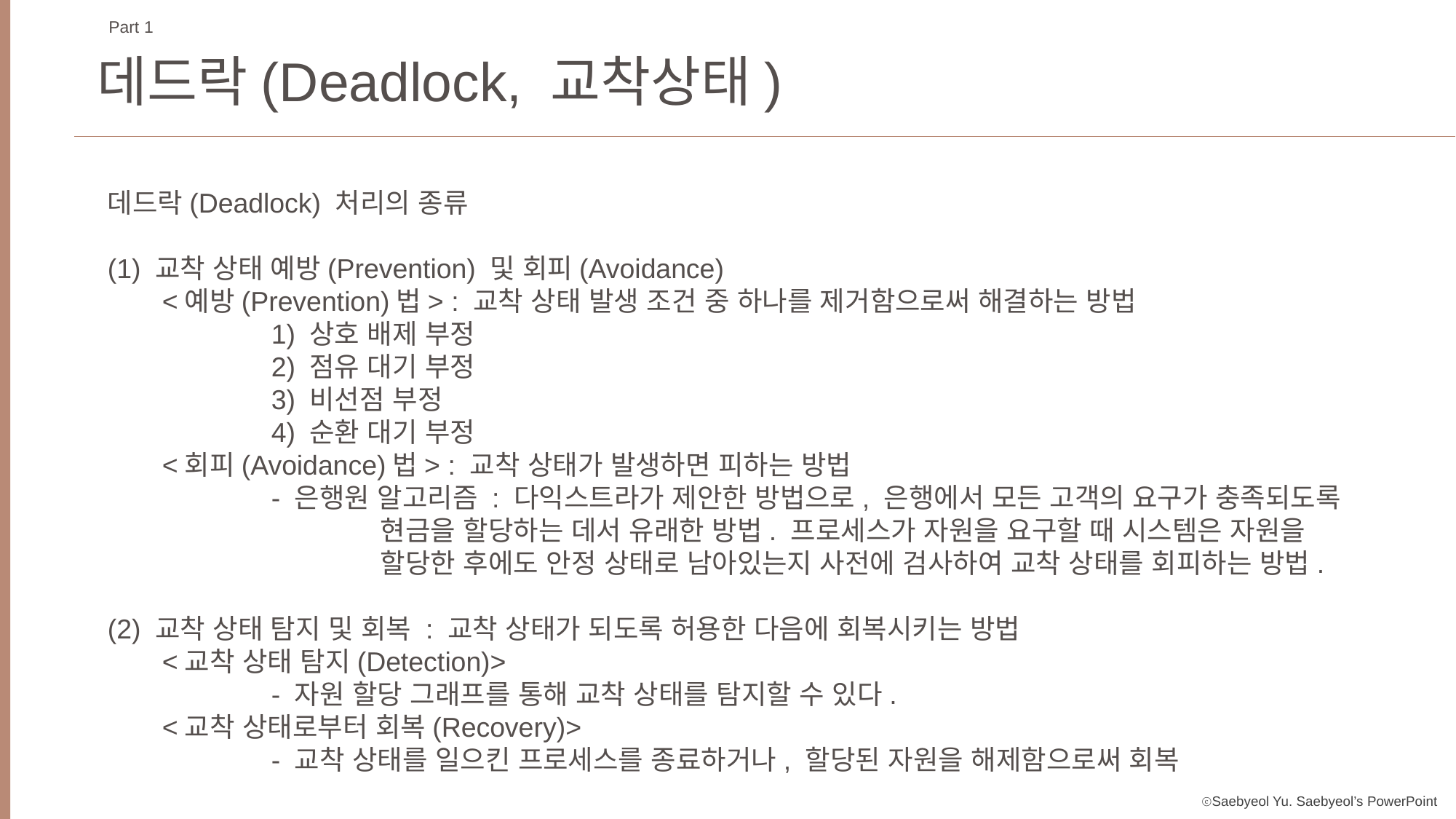

Part 1
데드락(Deadlock, 교착상태)
데드락(Deadlock) 처리의 종류

(1) 교착 상태 예방(Prevention) 및 회피(Avoidance)
<예방(Prevention)법> : 교착 상태 발생 조건 중 하나를 제거함으로써 해결하는 방법
	1) 상호 배제 부정
	2) 점유 대기 부정
	3) 비선점 부정
	4) 순환 대기 부정
<회피(Avoidance)법> : 교착 상태가 발생하면 피하는 방법
	- 은행원 알고리즘 : 다익스트라가 제안한 방법으로, 은행에서 모든 고객의 요구가 충족되도록
		현금을 할당하는 데서 유래한 방법. 프로세스가 자원을 요구할 때 시스템은 자원을
		할당한 후에도 안정 상태로 남아있는지 사전에 검사하여 교착 상태를 회피하는 방법.

(2) 교착 상태 탐지 및 회복 : 교착 상태가 되도록 허용한 다음에 회복시키는 방법
<교착 상태 탐지(Detection)>
	- 자원 할당 그래프를 통해 교착 상태를 탐지할 수 있다.
<교착 상태로부터 회복(Recovery)>
	- 교착 상태를 일으킨 프로세스를 종료하거나, 할당된 자원을 해제함으로써 회복